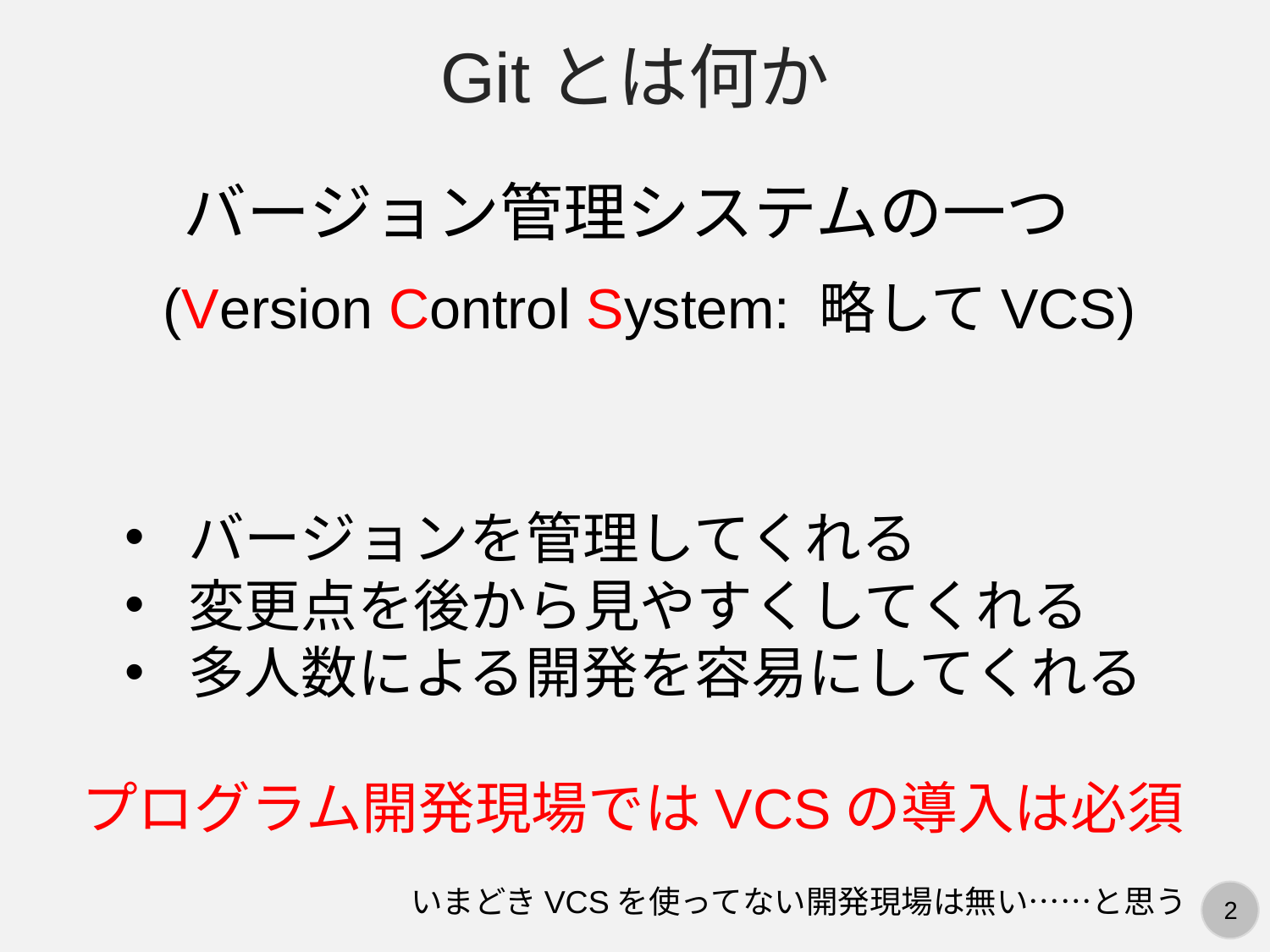

Gitとは何か
バージョン管理システムの一つ
(Version Control System: 略してVCS)
バージョンを管理してくれる
変更点を後から見やすくしてくれる
多人数による開発を容易にしてくれる
プログラム開発現場ではVCSの導入は必須
いまどきVCSを使ってない開発現場は無い……と思う